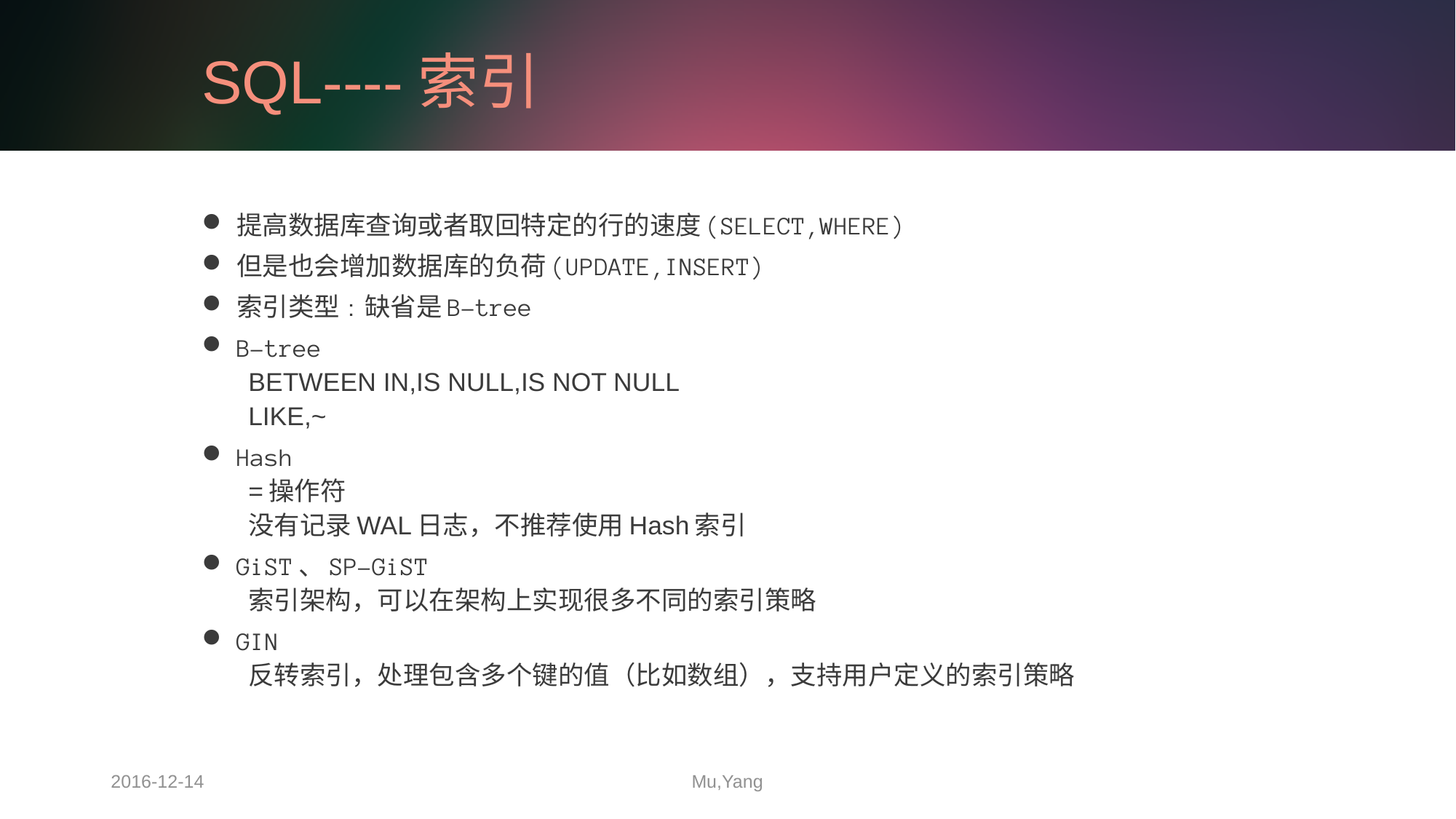

# SQL----索引
提高数据库查询或者取回特定的行的速度(SELECT,WHERE)
但是也会增加数据库的负荷(UPDATE,INSERT)
索引类型:缺省是B-tree
B-tree
BETWEEN IN,IS NULL,IS NOT NULL
LIKE,~
Hash
=操作符
没有记录WAL日志，不推荐使用Hash索引
GiST、SP-GiST
索引架构，可以在架构上实现很多不同的索引策略
GIN
反转索引，处理包含多个键的值（比如数组），支持用户定义的索引策略

2016-12-14
Mu,Yang
98